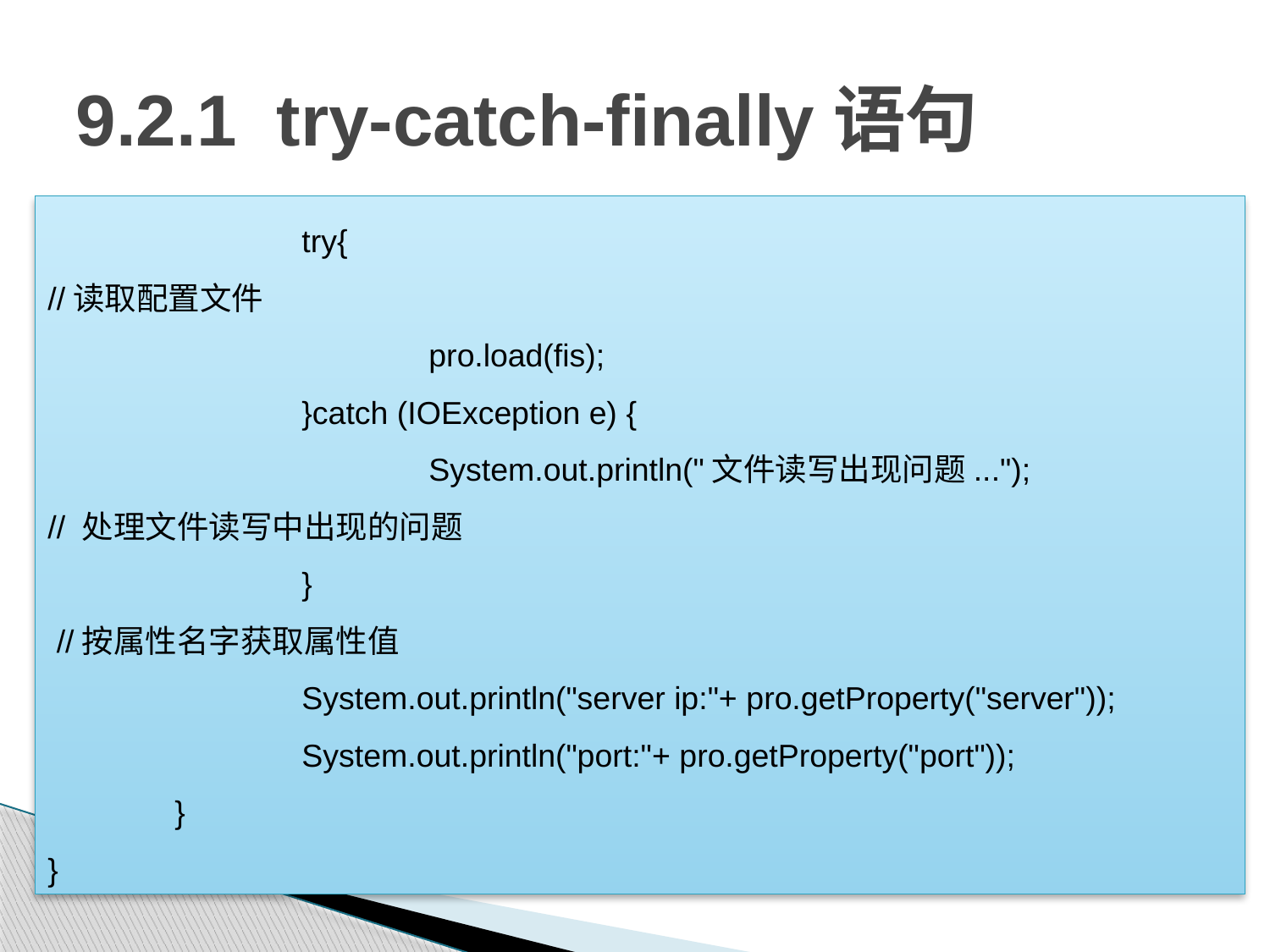

# 9.2.1  try-catch-finally语句
		try{
//读取配置文件
			pro.load(fis);
		}catch (IOException e) {
			System.out.println("文件读写出现问题...");
// 处理文件读写中出现的问题
		}
 //按属性名字获取属性值
		System.out.println("server ip:"+ pro.getProperty("server"));
		System.out.println("port:"+ pro.getProperty("port"));
	}
}